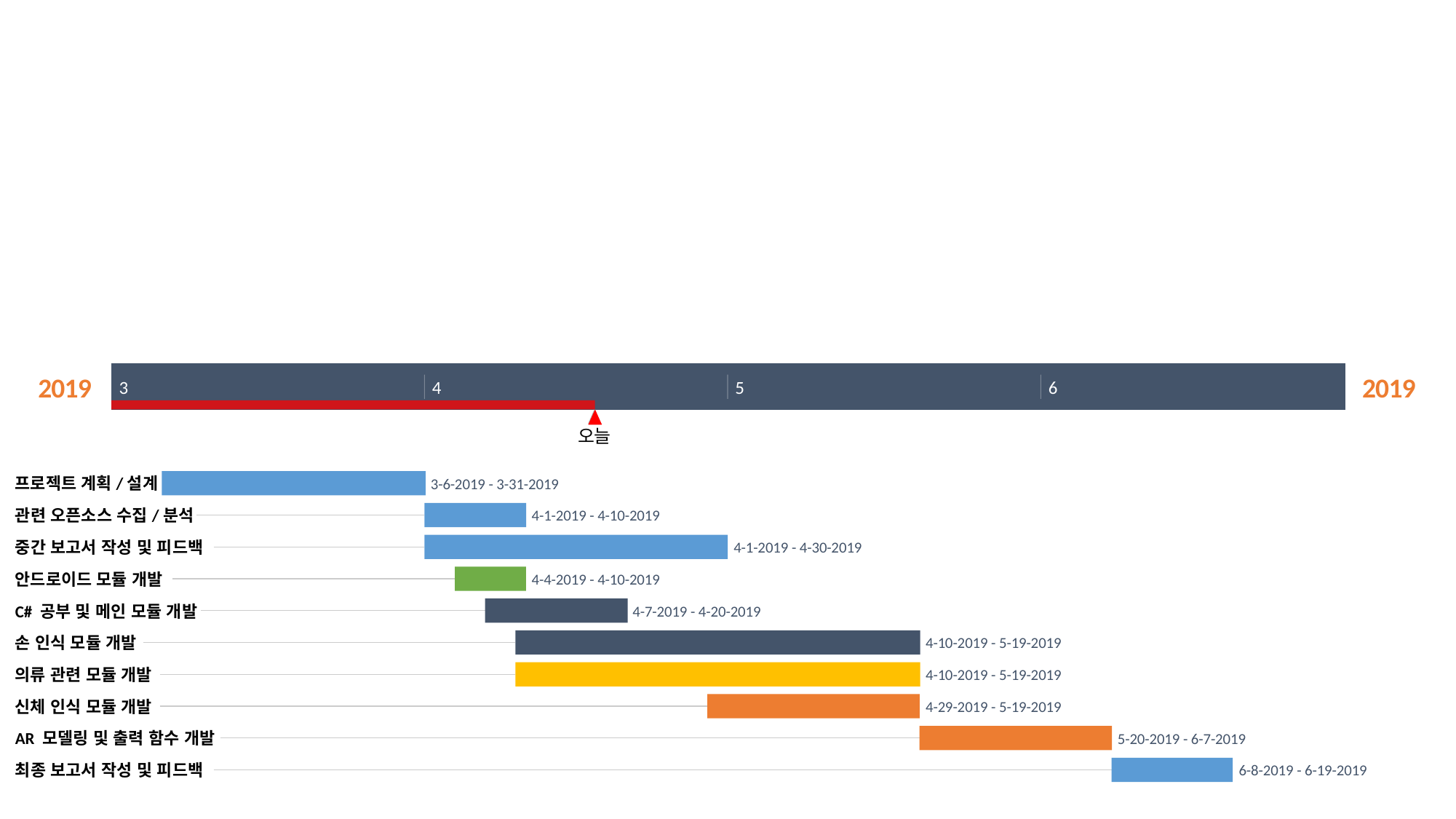

2019
2019
3
4
5
6

오늘
26 일

프로젝트 계획/설계
3-6-2019 - 3-31-2019

10 일

관련 오픈소스 수집/분석
4-1-2019 - 4-10-2019

30 일

중간 보고서 작성 및 피드백
4-1-2019 - 4-30-2019

7 일

안드로이드 모듈 개발
4-4-2019 - 4-10-2019

14 일

C# 공부 및 메인 모듈 개발
4-7-2019 - 4-20-2019

40 일

손 인식 모듈 개발
4-10-2019 - 5-19-2019

40 일

의류 관련 모듈 개발
4-10-2019 - 5-19-2019

21 일

신체 인식 모듈 개발
4-29-2019 - 5-19-2019

19 일

AR 모델링 및 출력 함수 개발
5-20-2019 - 6-7-2019

12 일

최종 보고서 작성 및 피드백
6-8-2019 - 6-19-2019